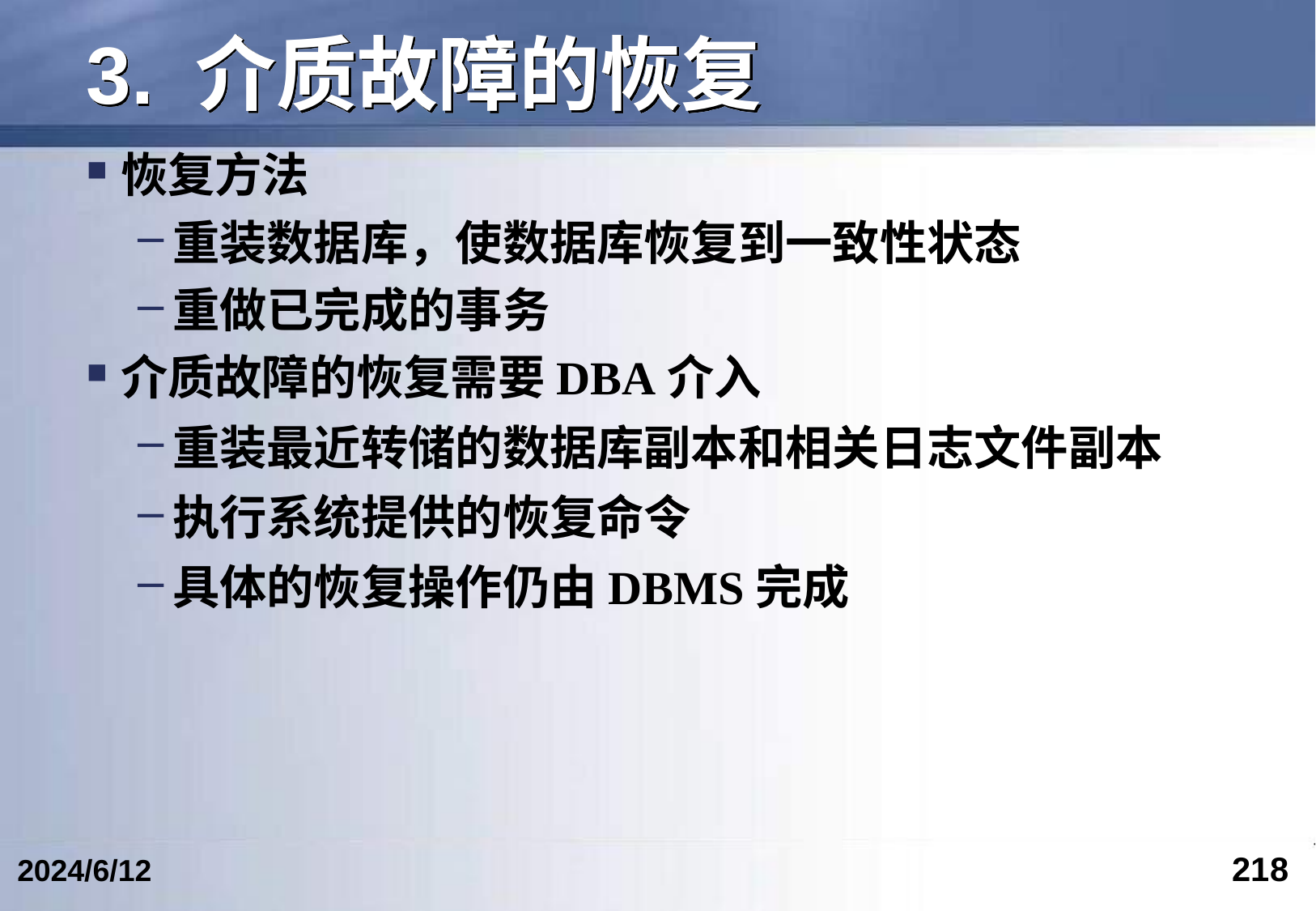

# 3. 介质故障的恢复
恢复方法
重装数据库，使数据库恢复到一致性状态
重做已完成的事务
介质故障的恢复需要DBA介入
重装最近转储的数据库副本和相关日志文件副本
执行系统提供的恢复命令
具体的恢复操作仍由DBMS完成

218
2024/6/12